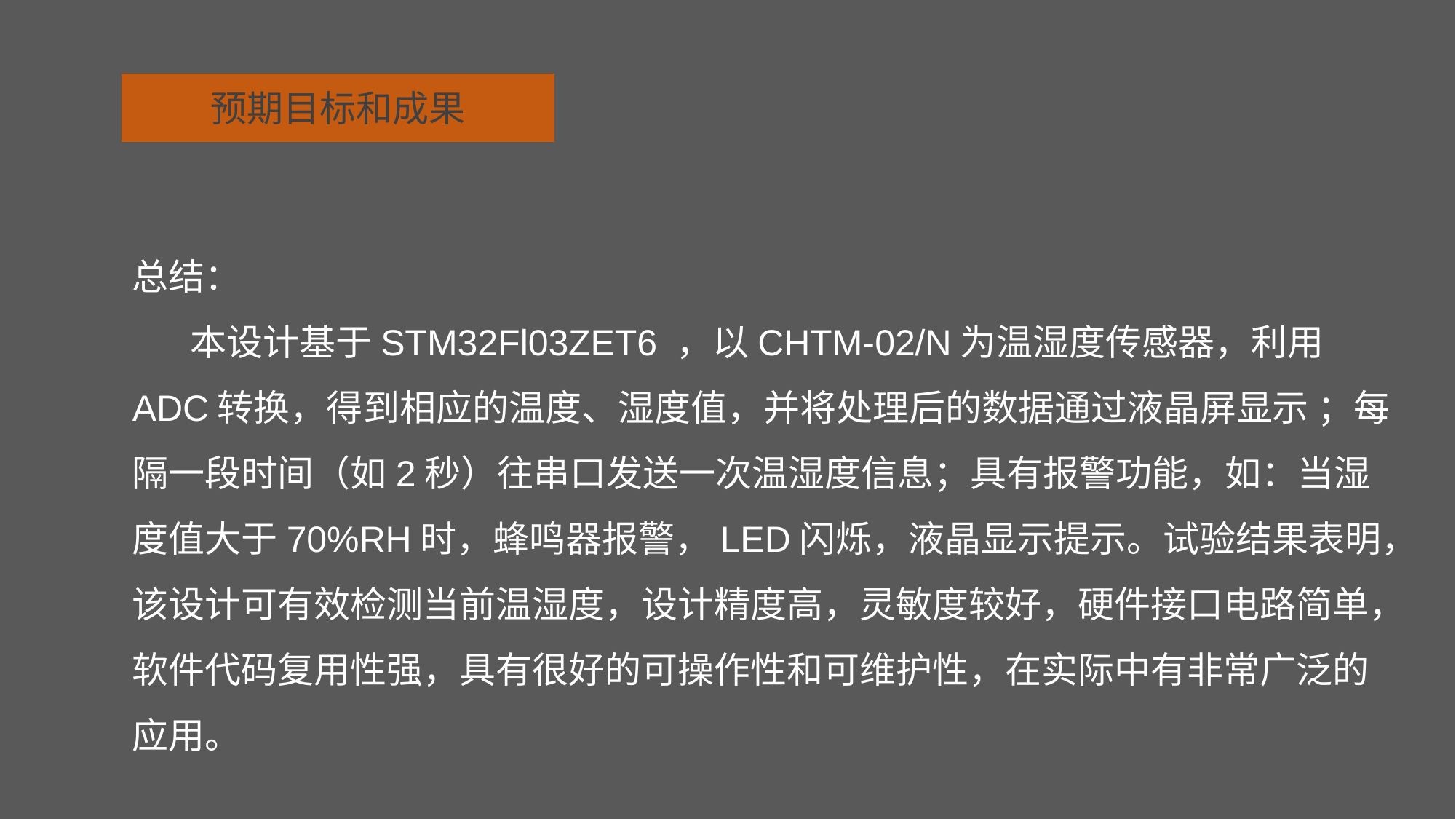

预期目标和成果
总结：
      本设计基于STM32Fl03ZET6 ，以CHTM-02/N为温湿度传感器，利用ADC转换，得到相应的温度、湿度值，并将处理后的数据通过液晶屏显示 ；每隔一段时间（如2秒）往串口发送一次温湿度信息；具有报警功能，如：当湿度值大于70%RH时，蜂鸣器报警，LED闪烁，液晶显示提示。试验结果表明，该设计可有效检测当前温湿度，设计精度高，灵敏度较好，硬件接口电路简单，软件代码复用性强，具有很好的可操作性和可维护性，在实际中有非常广泛的应用。